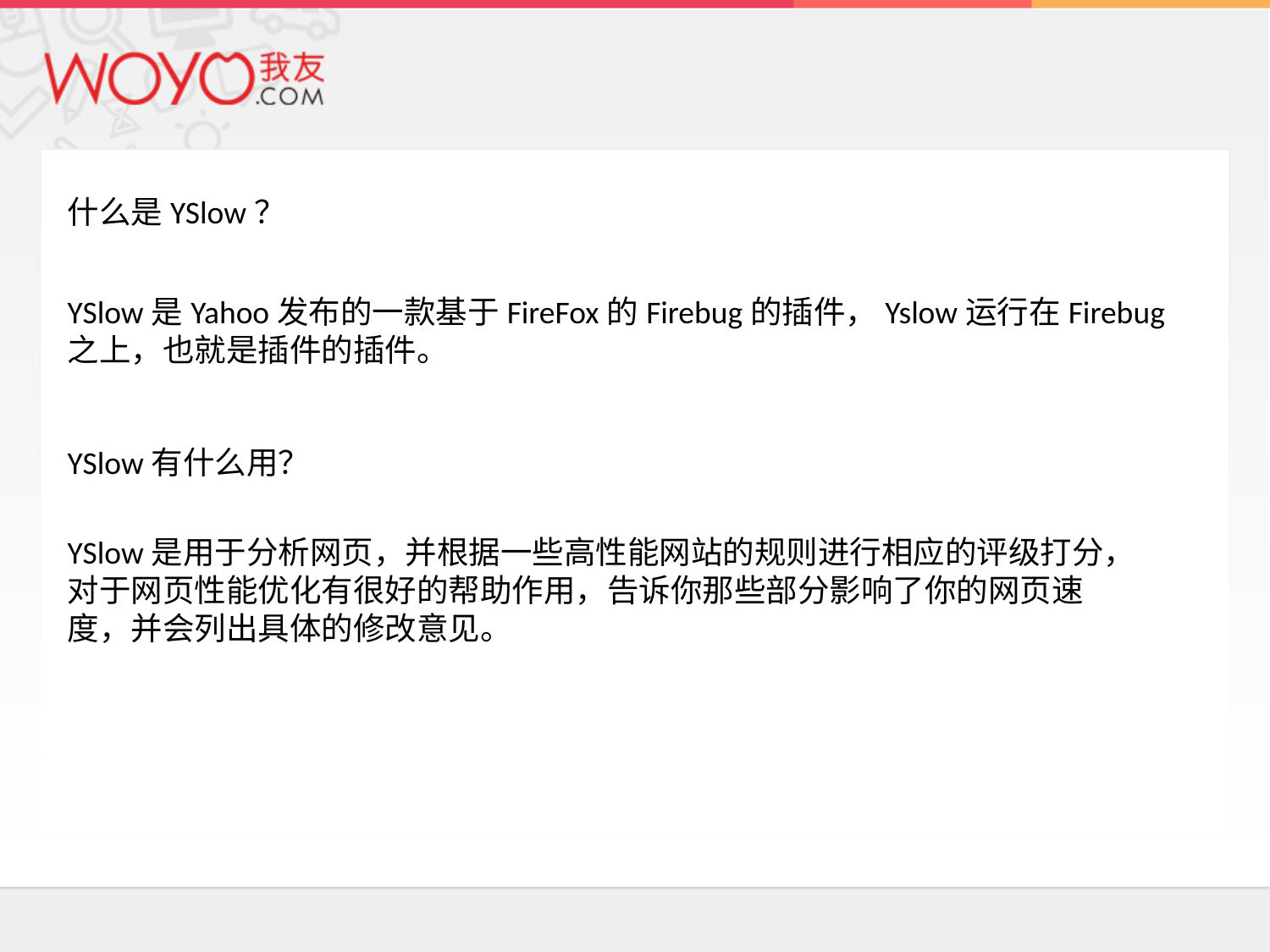

什么是YSlow？
YSlow是Yahoo发布的一款基于FireFox的Firebug的插件，Yslow运行在Firebug之上，也就是插件的插件。
YSlow有什么用？
YSlow是用于分析网页，并根据一些高性能网站的规则进行相应的评级打分，对于网页性能优化有很好的帮助作用，告诉你那些部分影响了你的网页速度，并会列出具体的修改意见。